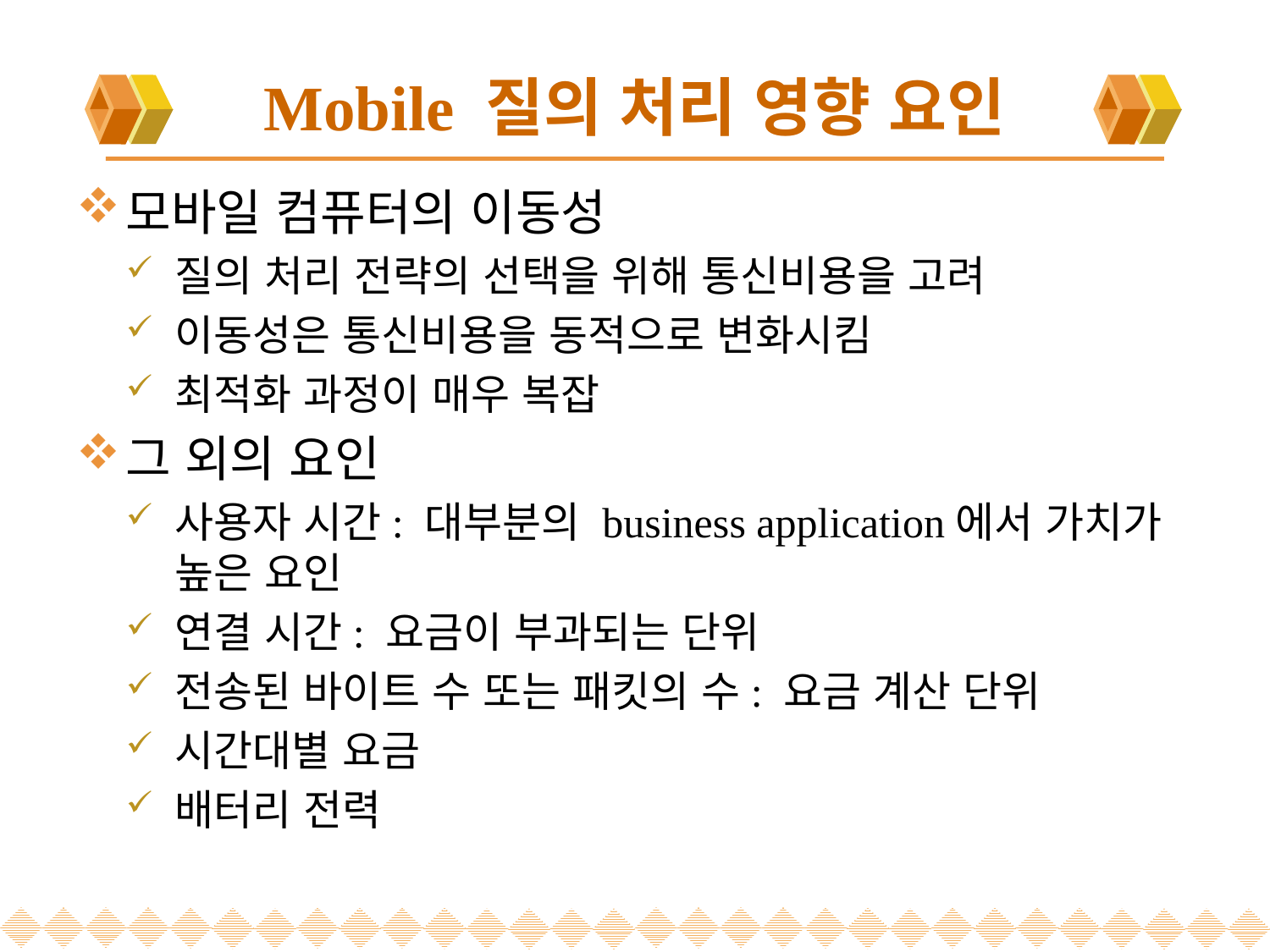

# Mobile 질의 처리 영향 요인
모바일 컴퓨터의 이동성
질의 처리 전략의 선택을 위해 통신비용을 고려
이동성은 통신비용을 동적으로 변화시킴
최적화 과정이 매우 복잡
그 외의 요인
사용자 시간: 대부분의 business application에서 가치가 높은 요인
연결 시간: 요금이 부과되는 단위
전송된 바이트 수 또는 패킷의 수: 요금 계산 단위
시간대별 요금
배터리 전력